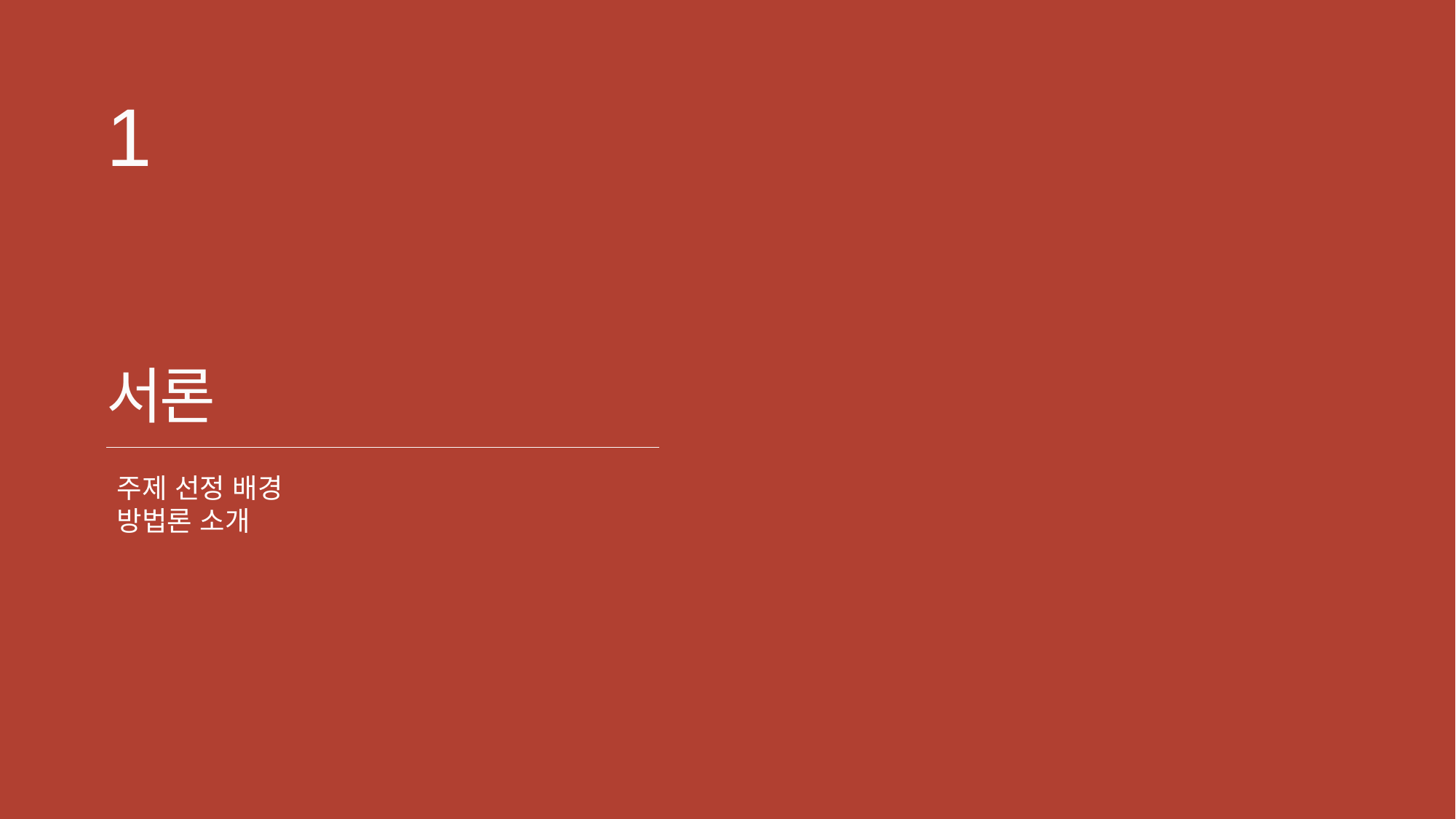

1
서론
주제 선정 배경
방법론 소개